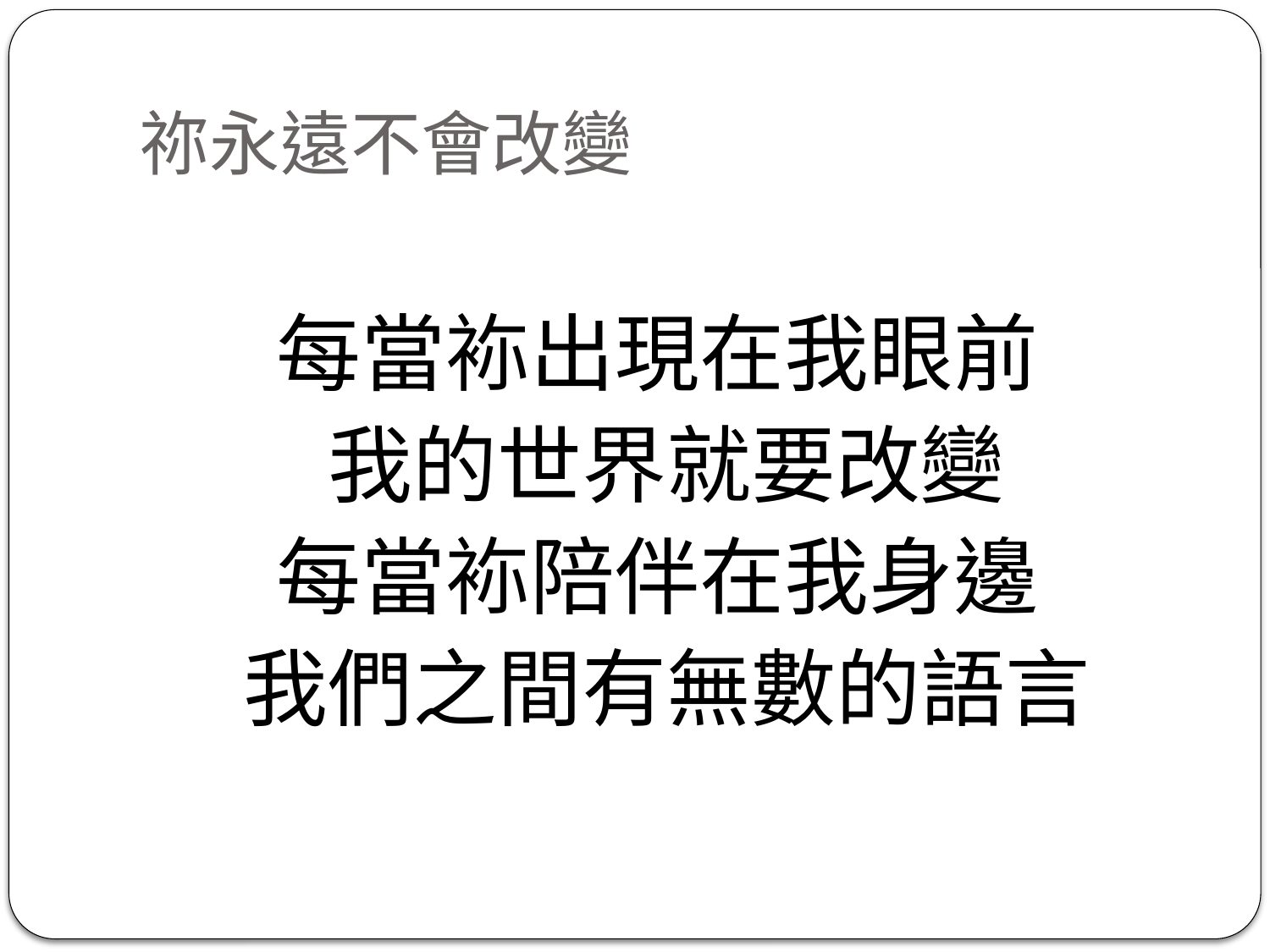

# 祢永遠不會改變
每當袮出現在我眼前
我的世界就要改變
每當袮陪伴在我身邊
我們之間有無數的語言